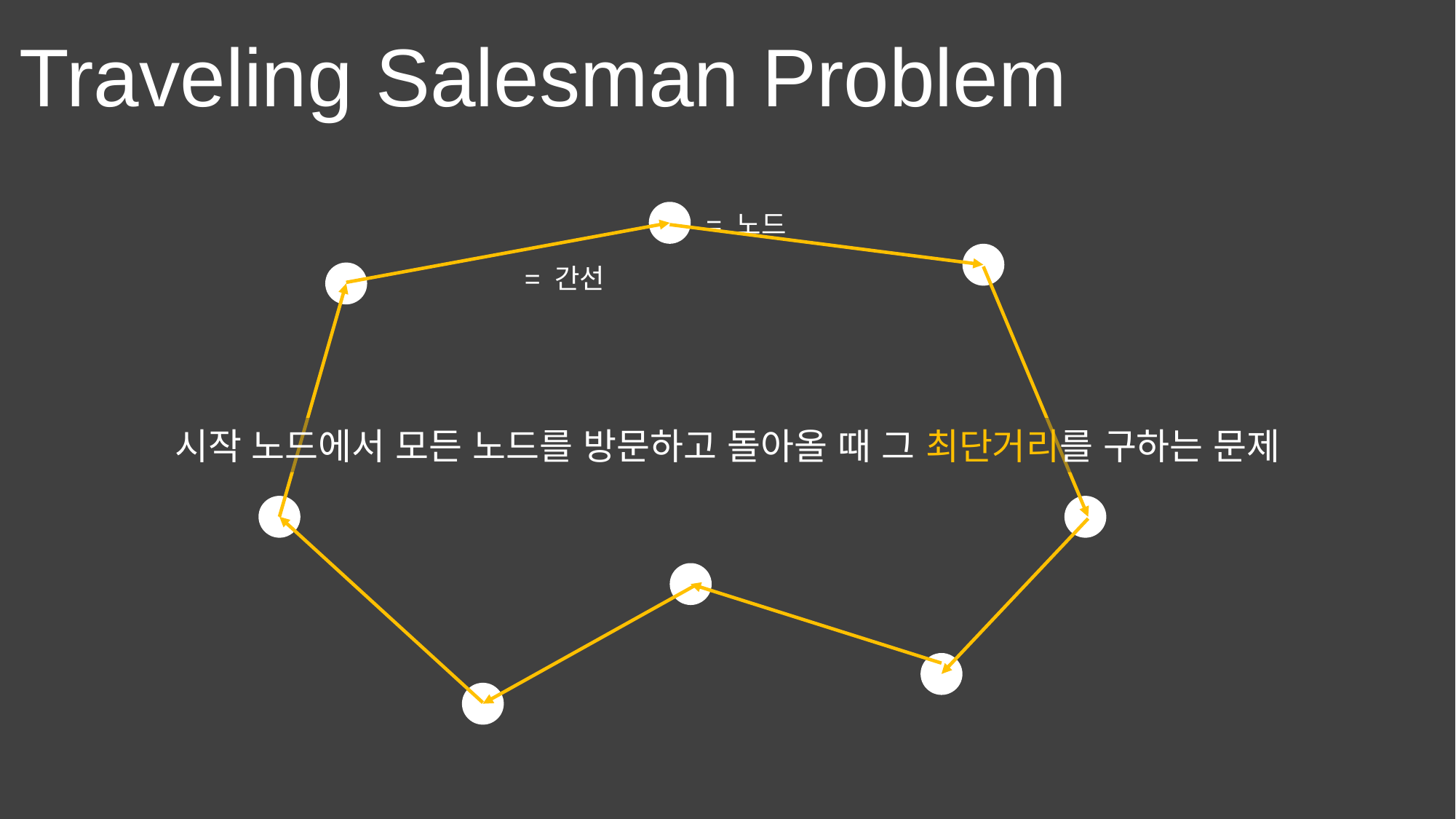

Traveling Salesman Problem

= 노드

= 간선

시작 노드에서 모든 노드를 방문하고 돌아올 때 그 최단거리를 구하는 문제